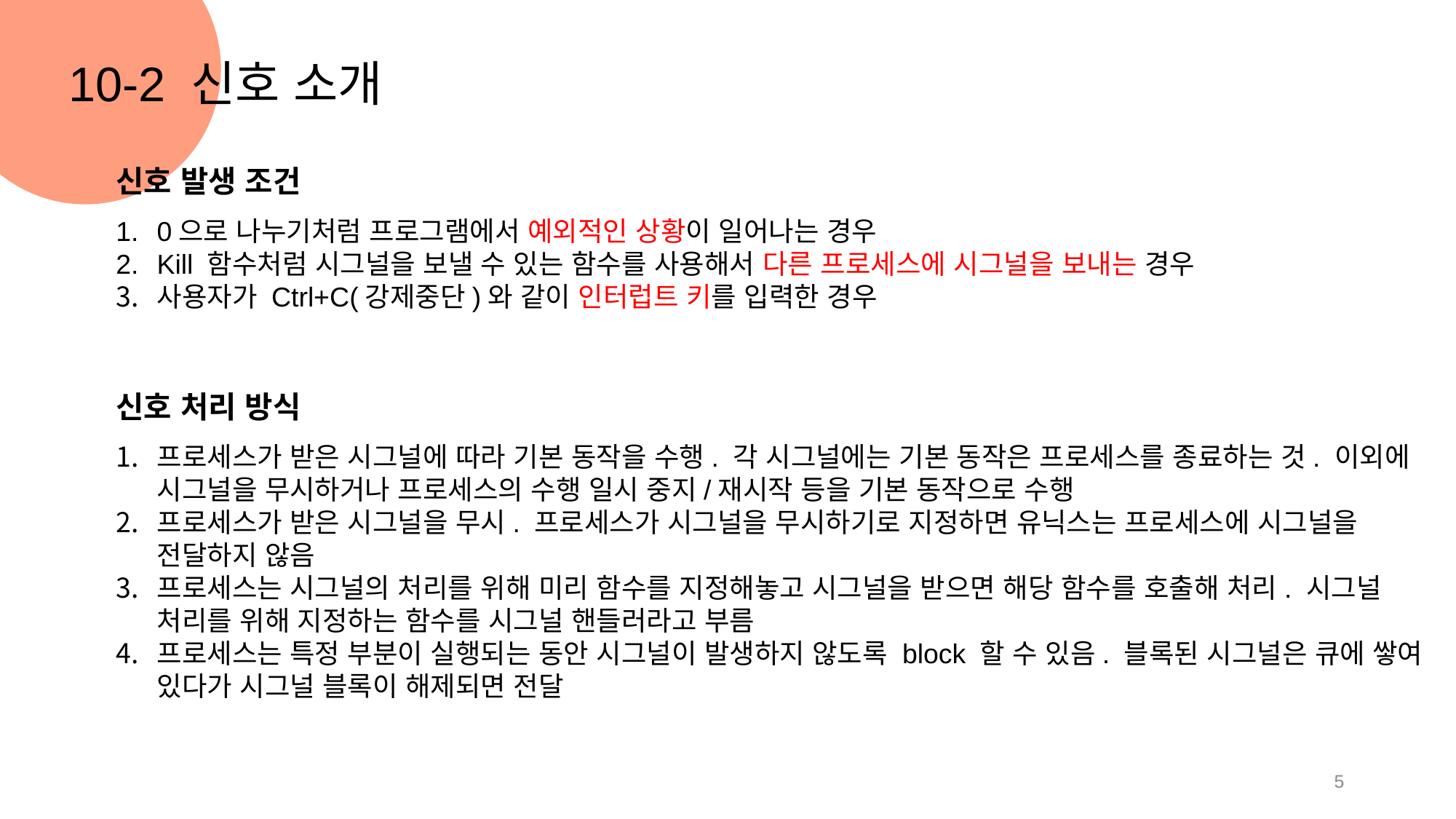

10-2 신호 소개
신호 발생 조건
0으로 나누기처럼 프로그램에서 예외적인 상황이 일어나는 경우
Kill 함수처럼 시그널을 보낼 수 있는 함수를 사용해서 다른 프로세스에 시그널을 보내는 경우
사용자가 Ctrl+C(강제중단)와 같이 인터럽트 키를 입력한 경우
설명
구조체 멤버
신호 처리 방식
프로세스가 받은 시그널에 따라 기본 동작을 수행. 각 시그널에는 기본 동작은 프로세스를 종료하는 것. 이외에 시그널을 무시하거나 프로세스의 수행 일시 중지/재시작 등을 기본 동작으로 수행
프로세스가 받은 시그널을 무시. 프로세스가 시그널을 무시하기로 지정하면 유닉스는 프로세스에 시그널을 전달하지 않음
프로세스는 시그널의 처리를 위해 미리 함수를 지정해놓고 시그널을 받으면 해당 함수를 호출해 처리. 시그널 처리를 위해 지정하는 함수를 시그널 핸들러라고 부름
프로세스는 특정 부분이 실행되는 동안 시그널이 발생하지 않도록 block 할 수 있음. 블록된 시그널은 큐에 쌓여 있다가 시그널 블록이 해제되면 전달
5